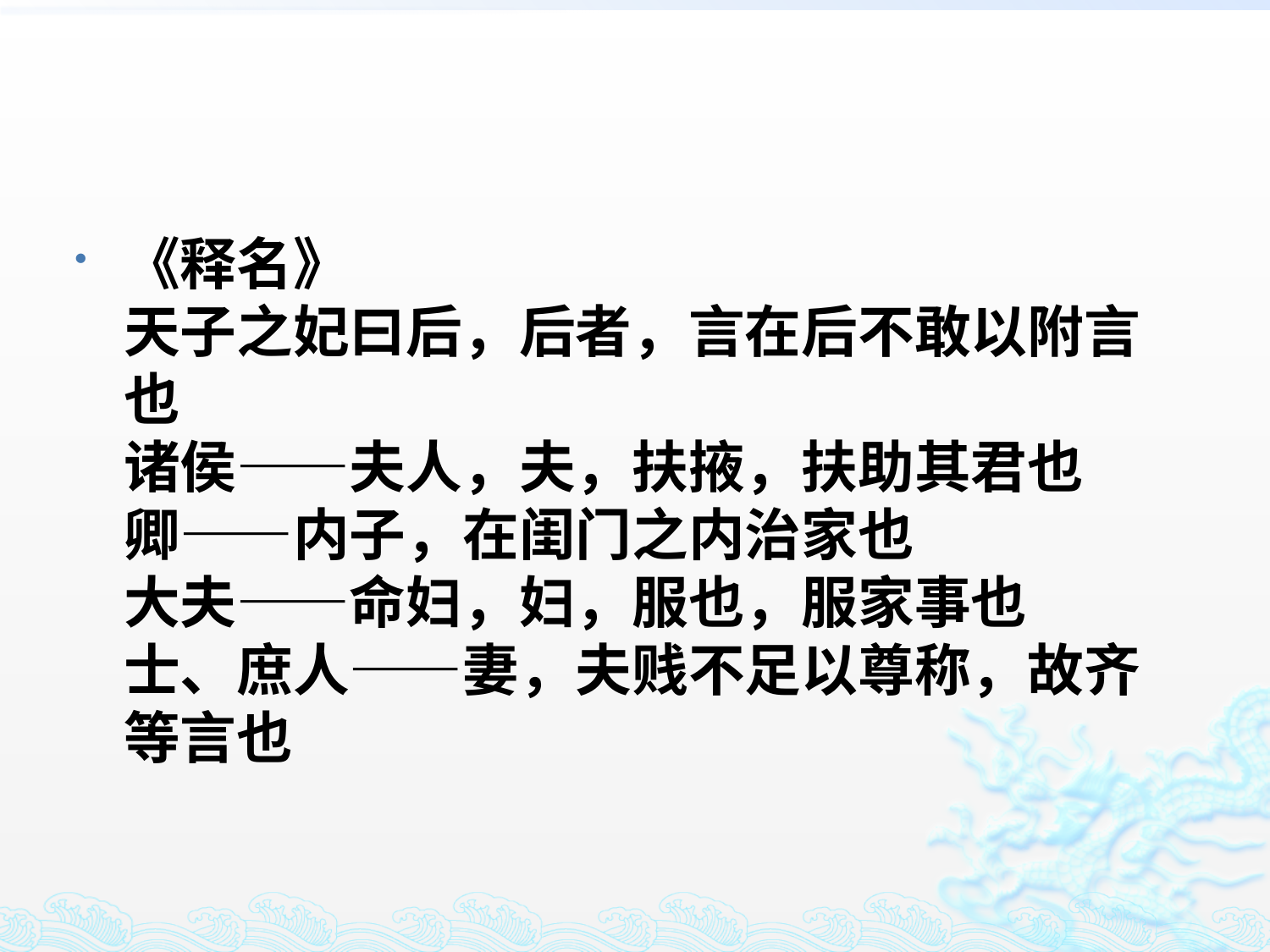

#
《释名》
天子之妃曰后，后者，言在后不敢以附言也
诸侯——夫人，夫，扶掖，扶助其君也
卿——内子，在闺门之内治家也
大夫——命妇，妇，服也，服家事也
士、庶人——妻，夫贱不足以尊称，故齐等言也